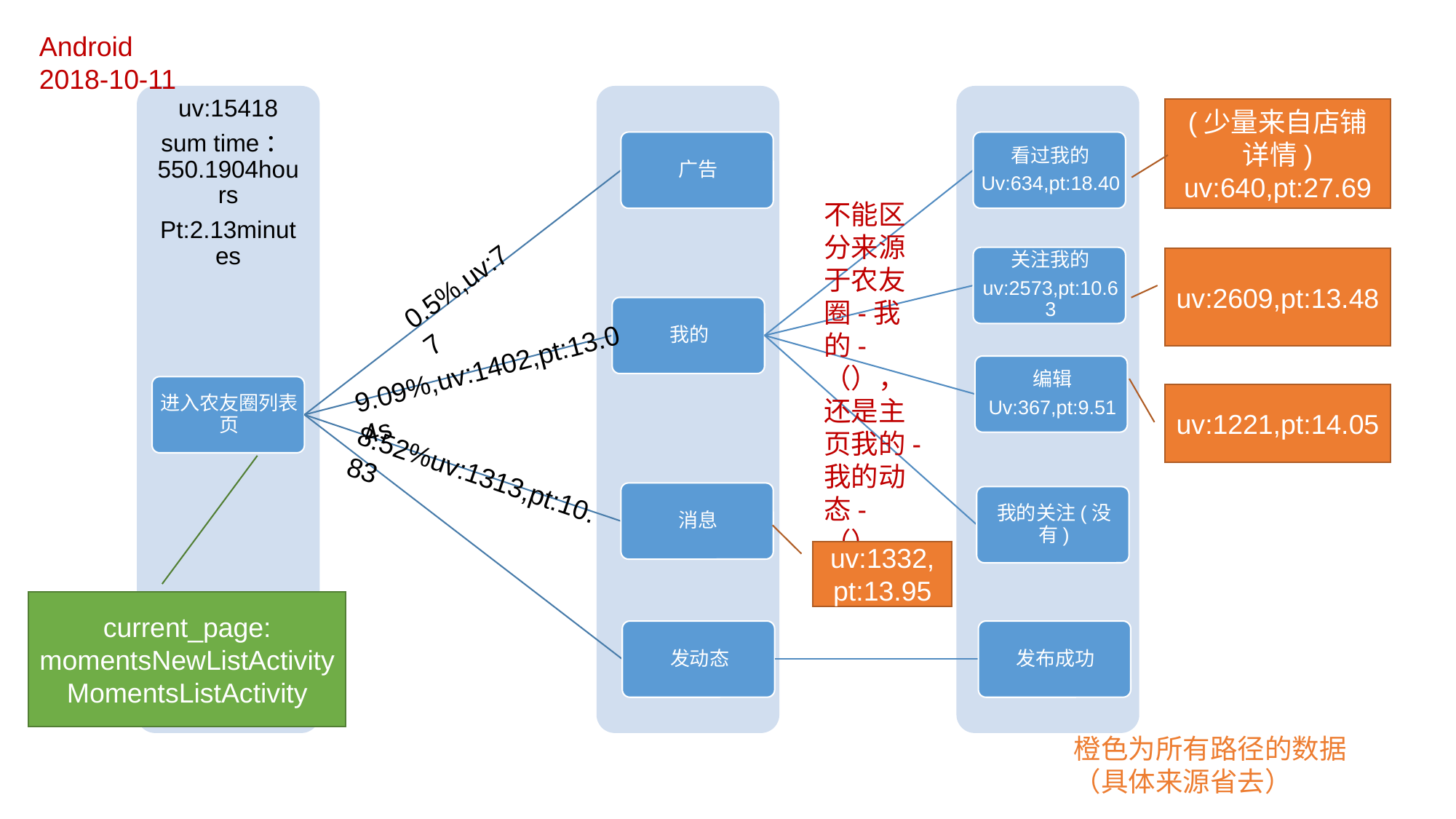

Android
2018-10-11

uv:15418
sum time：550.1904hours
Pt:2.13minutes
进入农友圈列表页

广告

我的

看过我的
Uv:634,pt:18.40

关注我的
uv:2573,pt:10.63

编辑
Uv:367,pt:9.51

我的关注(没有)

消息

发动态

发布成功
(少量来自店铺详情)
uv:640,pt:27.69
不能区分来源于农友圈-我的-（），还是主页我的-我的动态-（）
uv:2609,pt:13.48
0.5%,uv:77
9.09%,uv:1402,pt:13.04s
uv:1221,pt:14.05
8.52%uv:1313,pt:10.83
uv:1332,pt:13.95
current_page:
momentsNewListActivity
MomentsListActivity
橙色为所有路径的数据（具体来源省去）